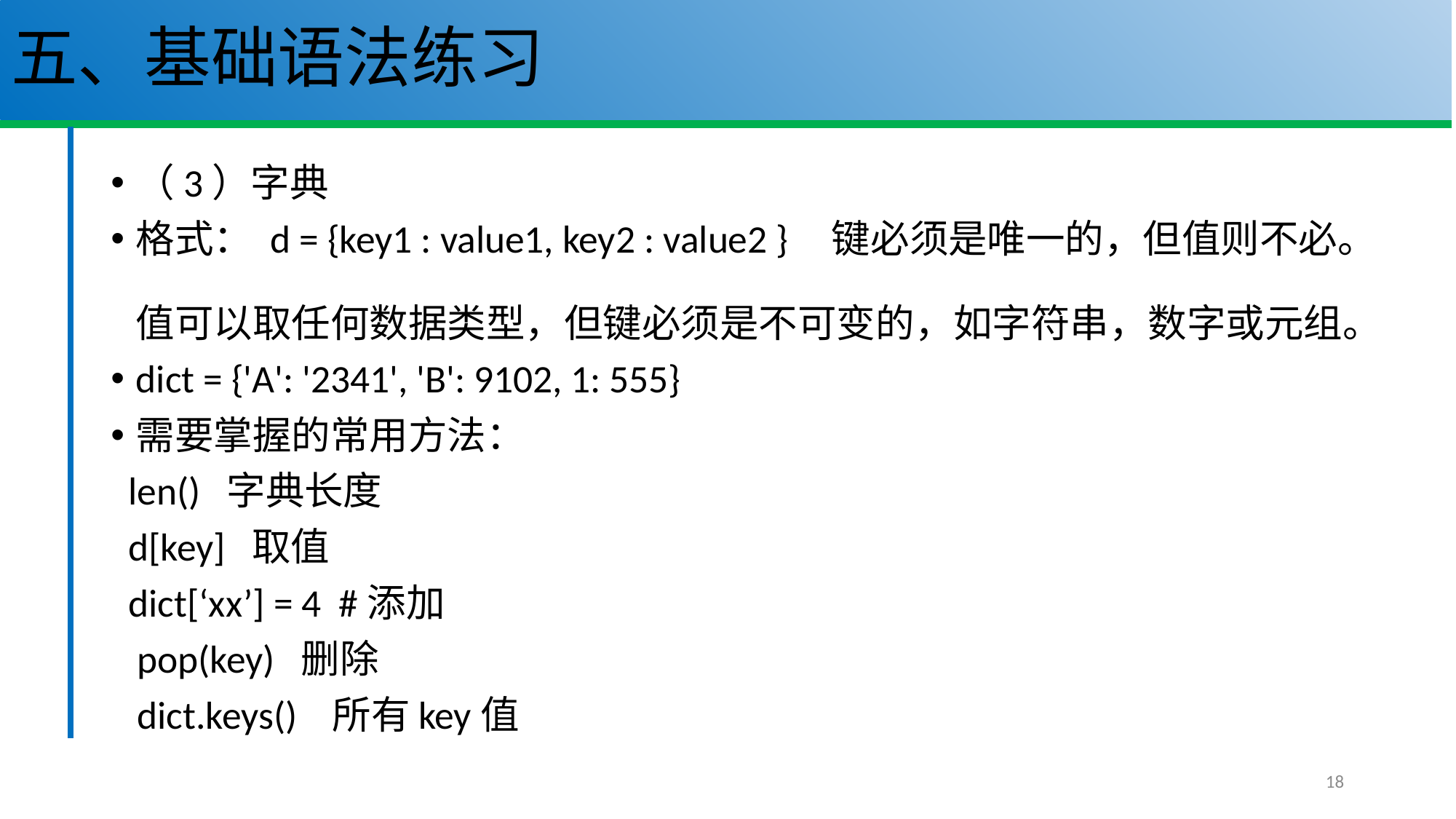

# 五、基础语法练习
（3）字典
格式： d = {key1 : value1, key2 : value2 }    键必须是唯一的，但值则不必。
值可以取任何数据类型，但键必须是不可变的，如字符串，数字或元组。
dict = {'A': '2341', 'B': 9102, 1: 555}
需要掌握的常用方法：
  len()  字典长度
  d[key]  取值
  dict[‘xx’] = 4  #添加
   pop(key)  删除
   dict.keys()   所有key值
18